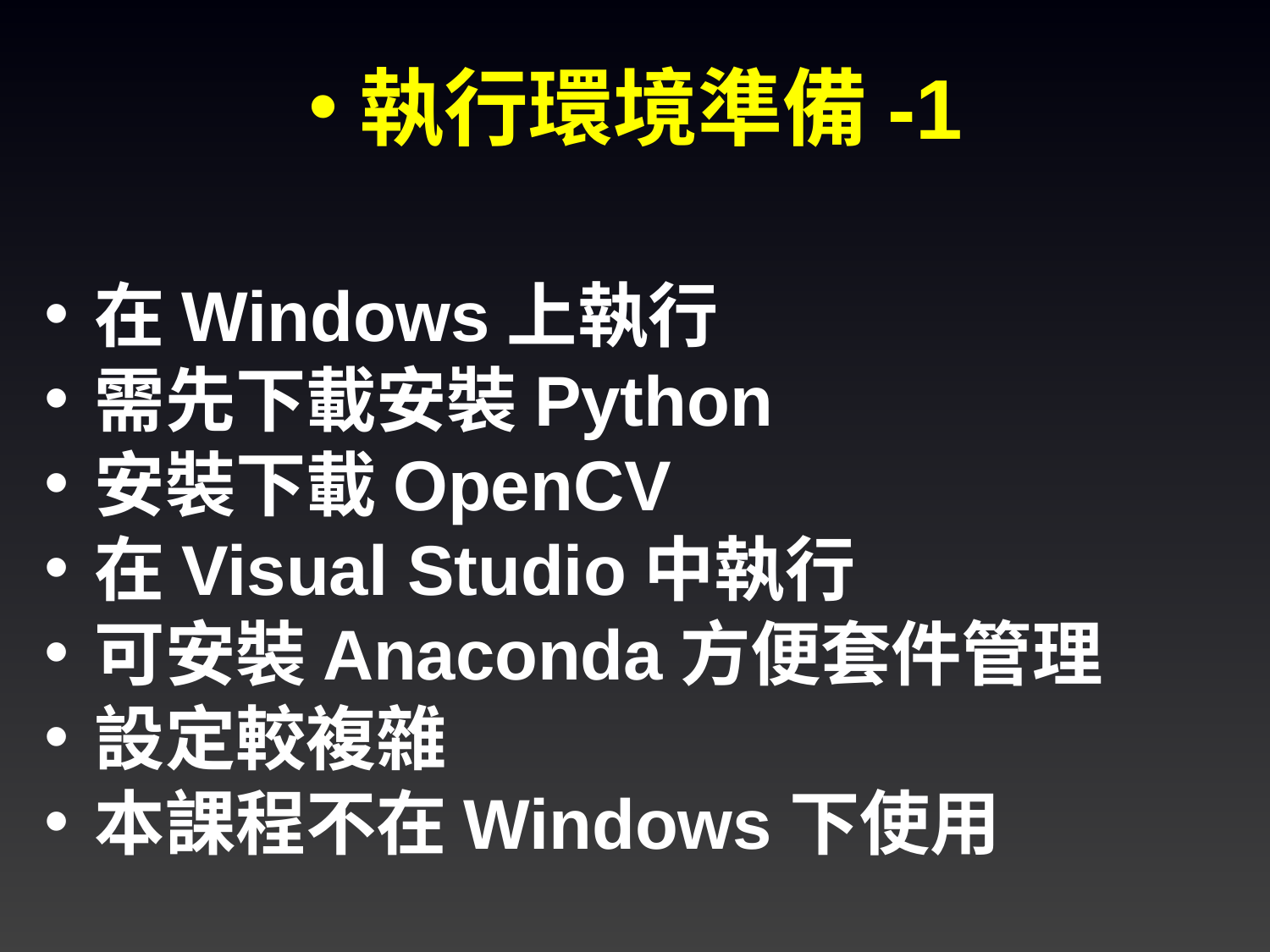

執行環境準備-1
在Windows上執行
需先下載安裝Python
安裝下載OpenCV
在Visual Studio中執行
可安裝Anaconda方便套件管理
設定較複雜
本課程不在Windows下使用